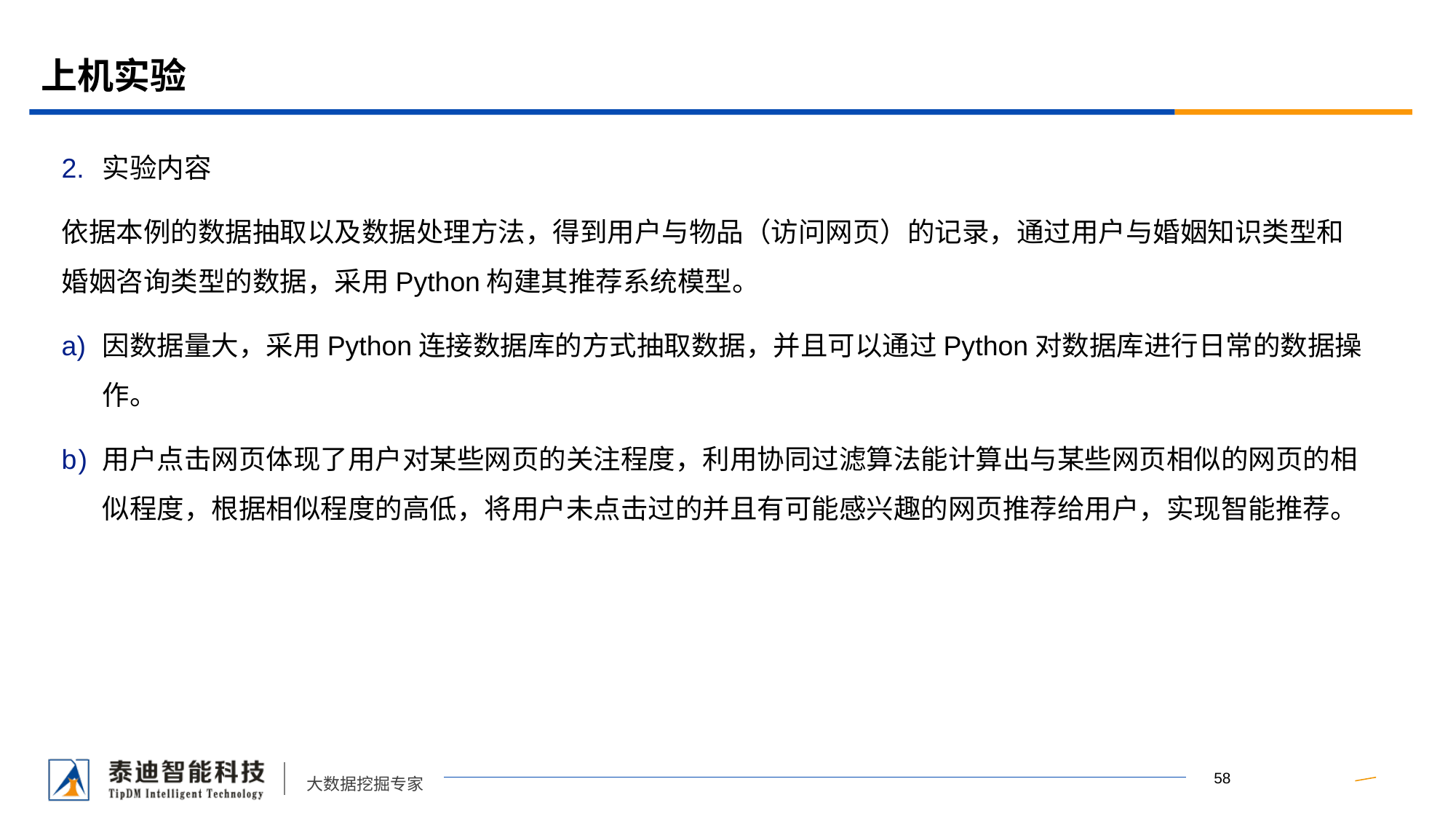

# 上机实验
实验内容
依据本例的数据抽取以及数据处理方法，得到用户与物品（访问网页）的记录，通过用户与婚姻知识类型和婚姻咨询类型的数据，采用Python构建其推荐系统模型。
因数据量大，采用Python连接数据库的方式抽取数据，并且可以通过Python对数据库进行日常的数据操作。
用户点击网页体现了用户对某些网页的关注程度，利用协同过滤算法能计算出与某些网页相似的网页的相似程度，根据相似程度的高低，将用户未点击过的并且有可能感兴趣的网页推荐给用户，实现智能推荐。